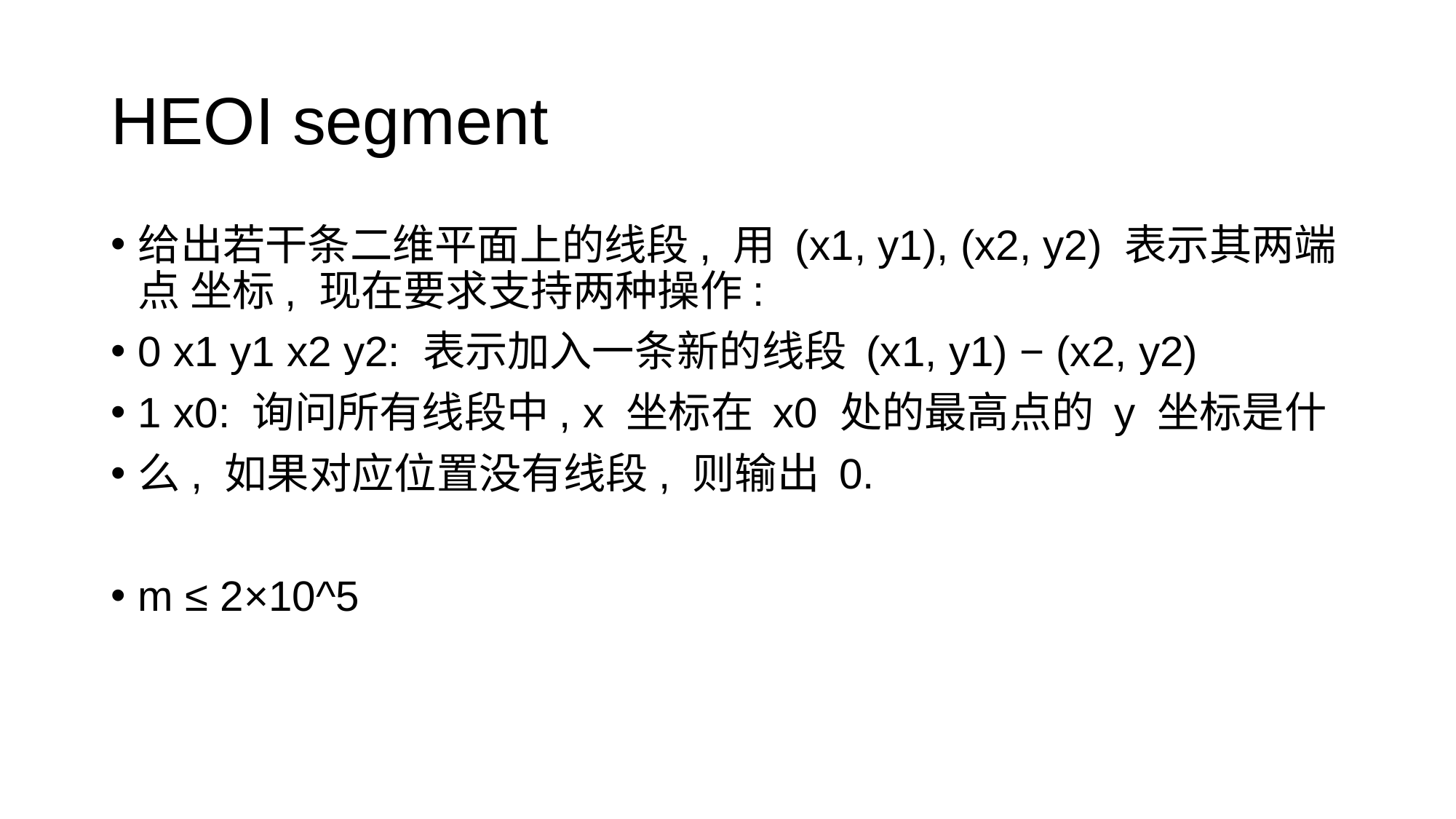

# HEOI segment
给出若干条二维平面上的线段, 用 (x1, y1), (x2, y2) 表示其两端点 坐标, 现在要求支持两种操作:
0 x1 y1 x2 y2: 表示加入一条新的线段 (x1, y1) − (x2, y2)
1 x0: 询问所有线段中, x 坐标在 x0 处的最高点的 y 坐标是什
么, 如果对应位置没有线段, 则输出 0.

m ≤ 2×10^5